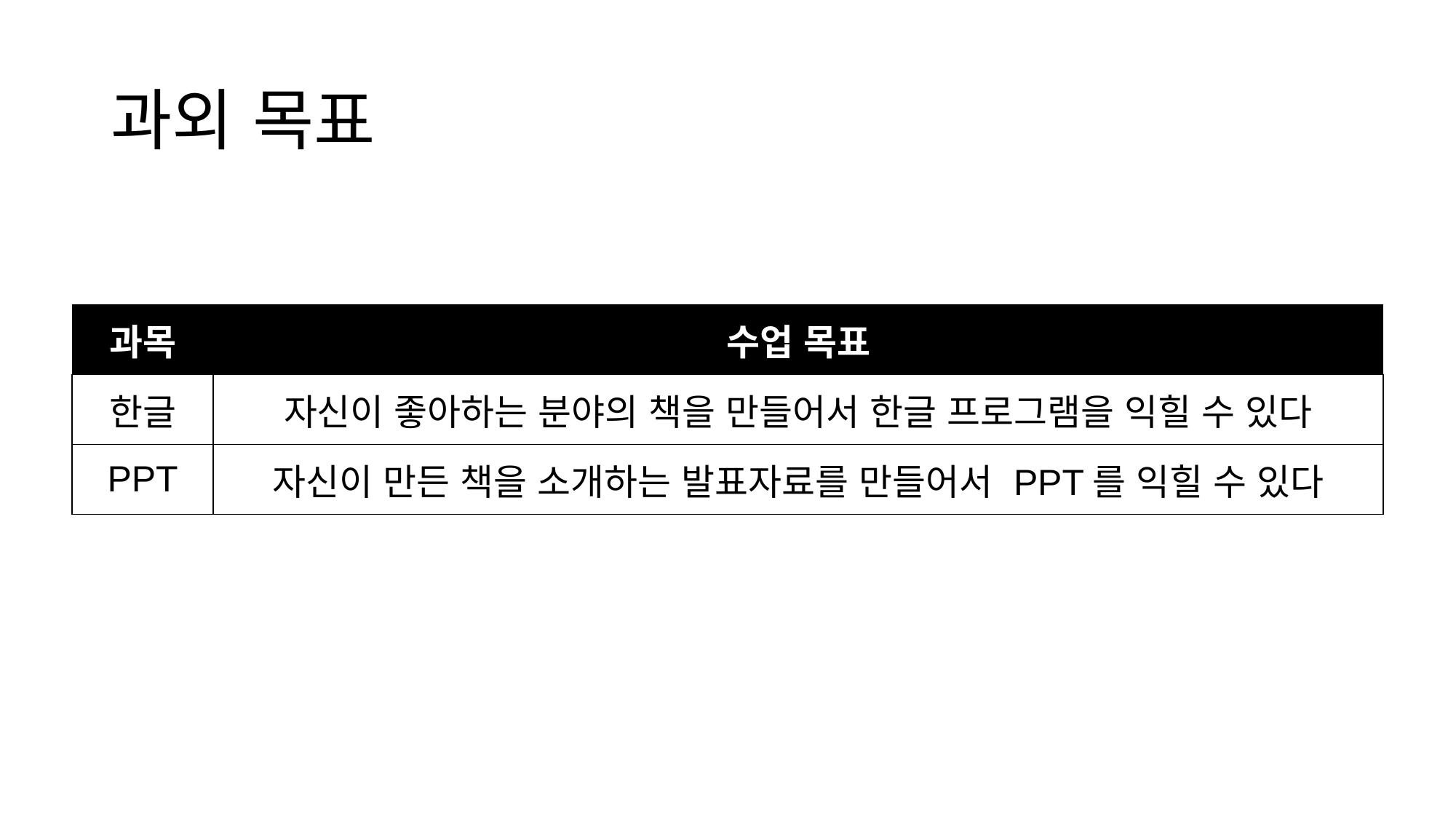

# 과외 목표
| 과목 | 수업 목표 |
| --- | --- |
| 한글 | 자신이 좋아하는 분야의 책을 만들어서 한글 프로그램을 익힐 수 있다 |
| PPT | 자신이 만든 책을 소개하는 발표자료를 만들어서 PPT를 익힐 수 있다 |